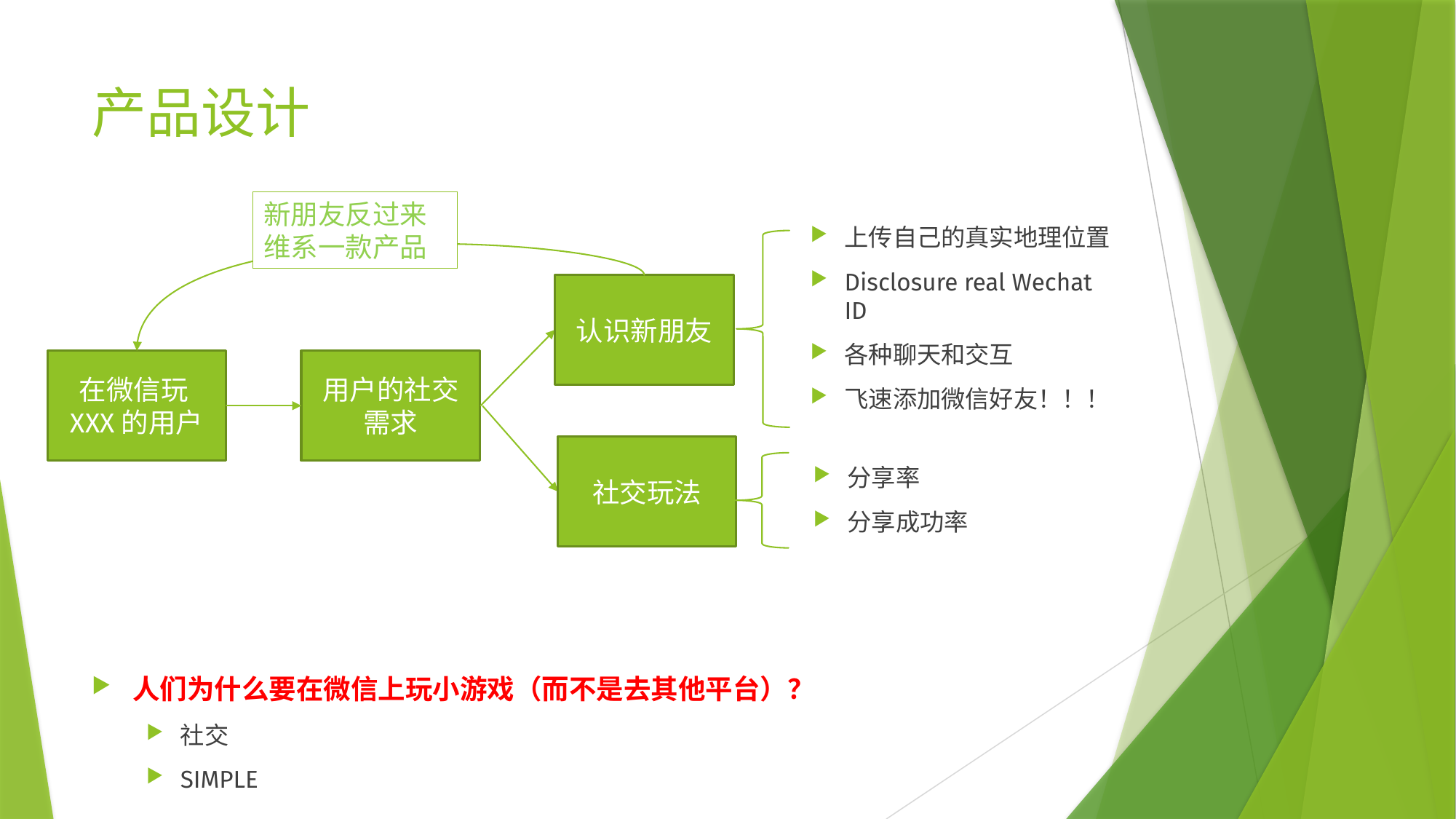

# 产品设计
新朋友反过来维系一款产品
认识新朋友
在微信玩XXX的用户
用户的社交需求
社交玩法
上传自己的真实地理位置
Disclosure real Wechat ID
各种聊天和交互
飞速添加微信好友！！！

分享率
分享成功率
人们为什么要在微信上玩小游戏（而不是去其他平台）？
社交
SIMPLE